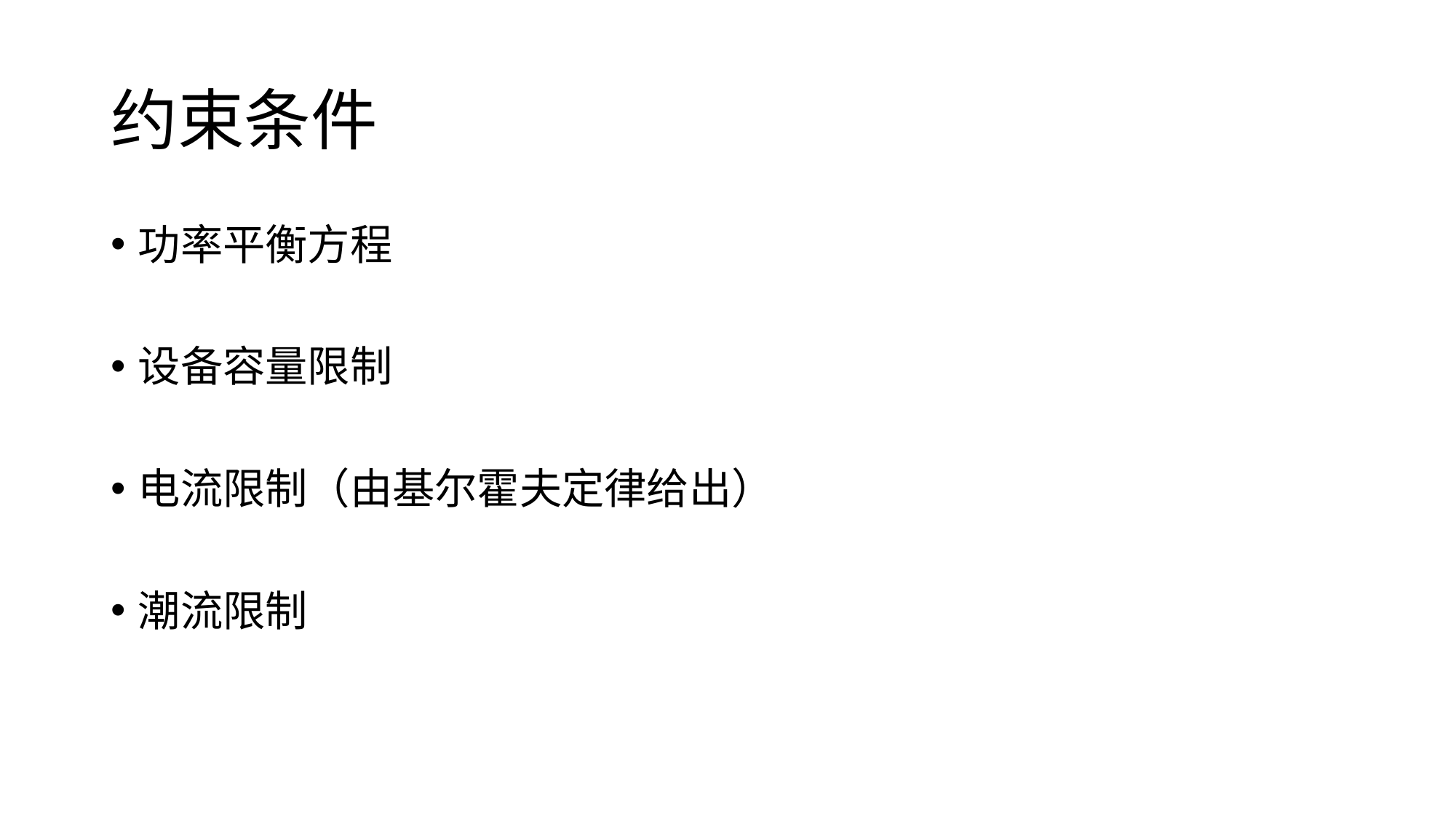

# 约束条件
功率平衡方程

设备容量限制

电流限制（由基尔霍夫定律给出）

潮流限制